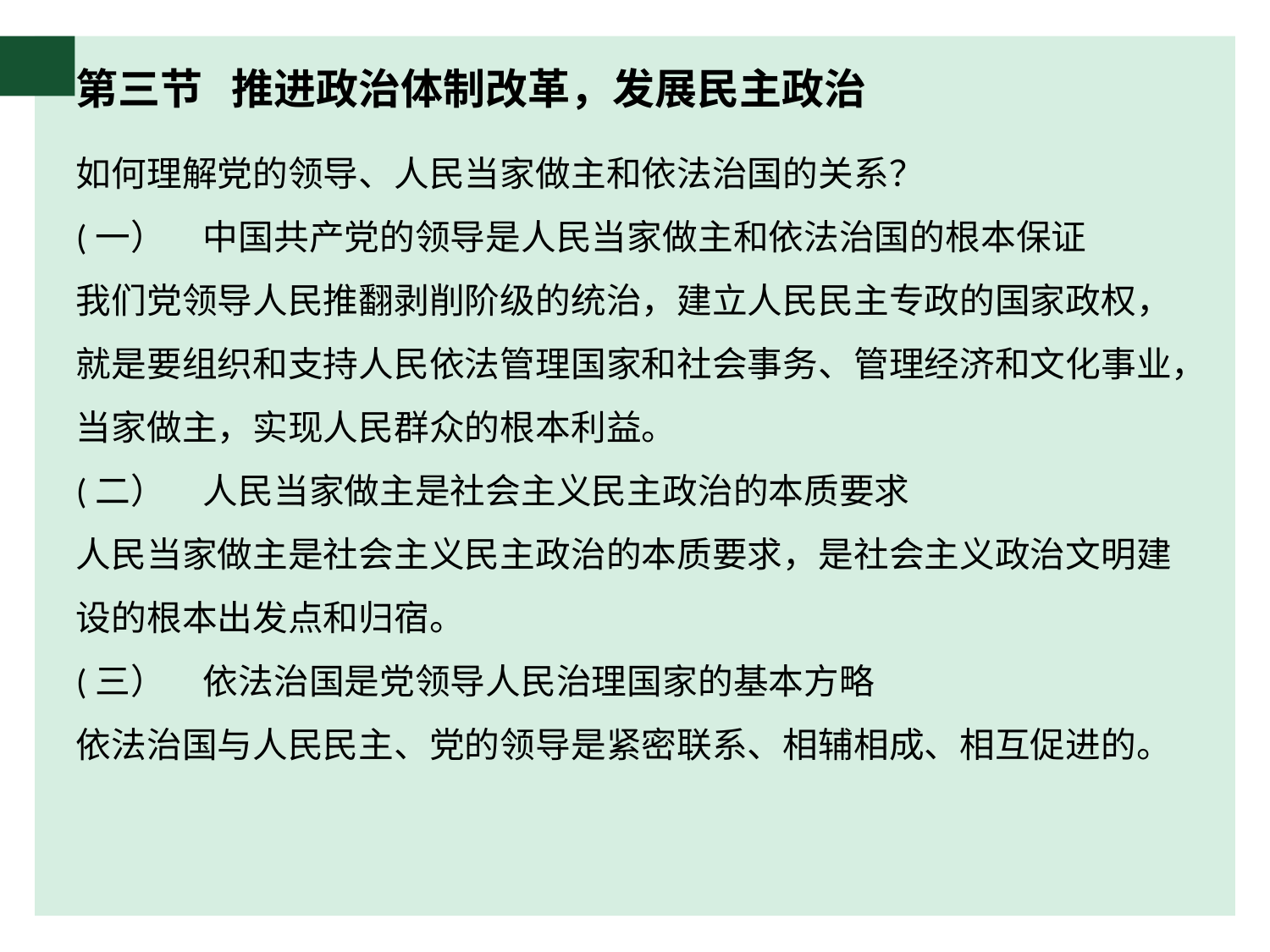

# 第三节   推进政治体制改革，发展民主政治
如何理解党的领导、人民当家做主和依法治国的关系？
(一）	中国共产党的领导是人民当家做主和依法治国的根本保证
我们党领导人民推翻剥削阶级的统治，建立人民民主专政的国家政权，就是要组织和支持人民依法管理国家和社会事务、管理经济和文化事业，当家做主，实现人民群众的根本利益。
(二）	人民当家做主是社会主义民主政治的本质要求
人民当家做主是社会主义民主政治的本质要求，是社会主义政治文明建设的根本出发点和归宿。
(三）	依法治国是党领导人民治理国家的基本方略
依法治国与人民民主、党的领导是紧密联系、相辅相成、相互促进的。